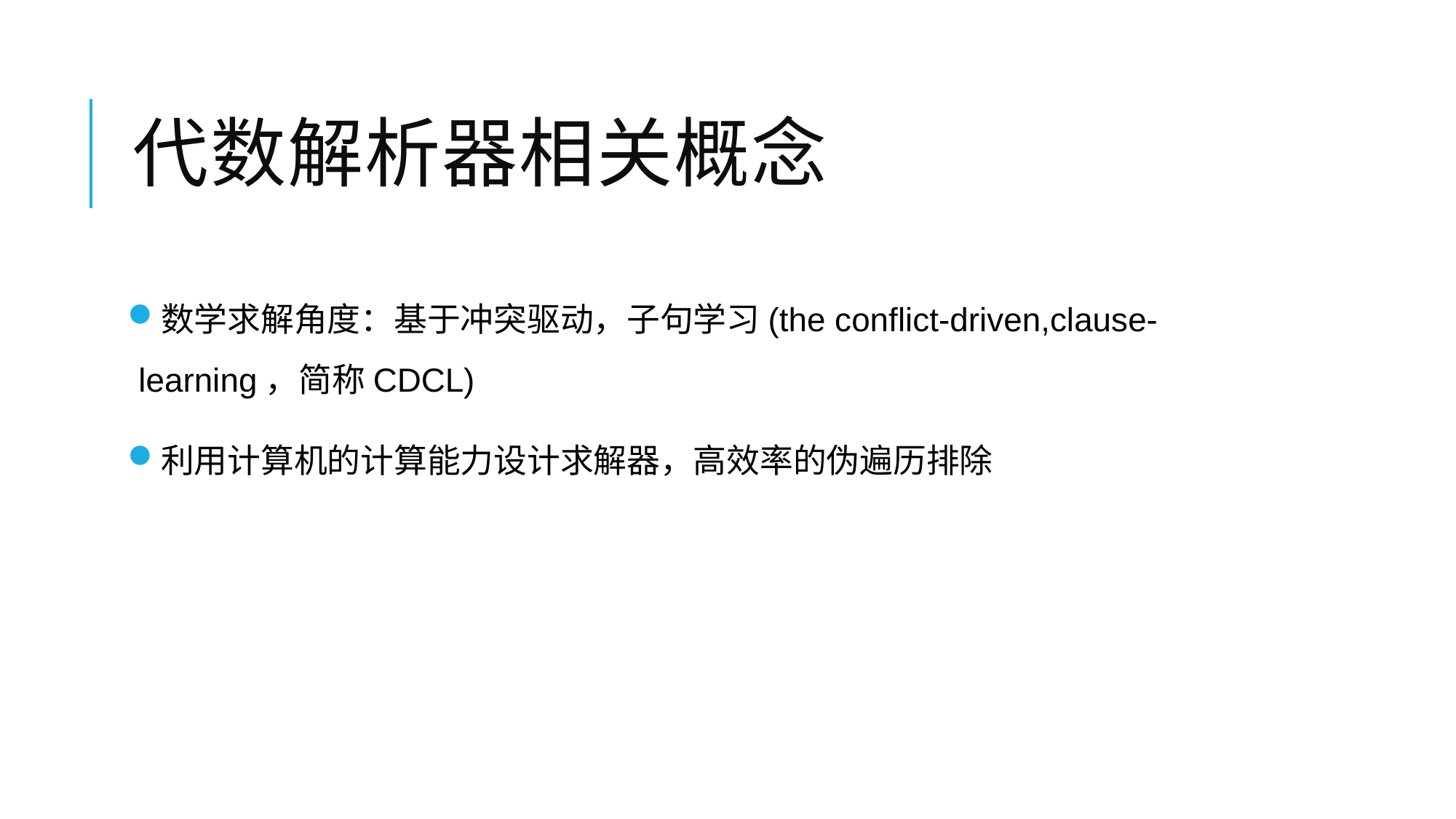

# 代数解析器相关概念
数学求解角度：基于冲突驱动，子句学习(the conflict-driven,clause-learning，简称CDCL)
利用计算机的计算能力设计求解器，高效率的伪遍历排除